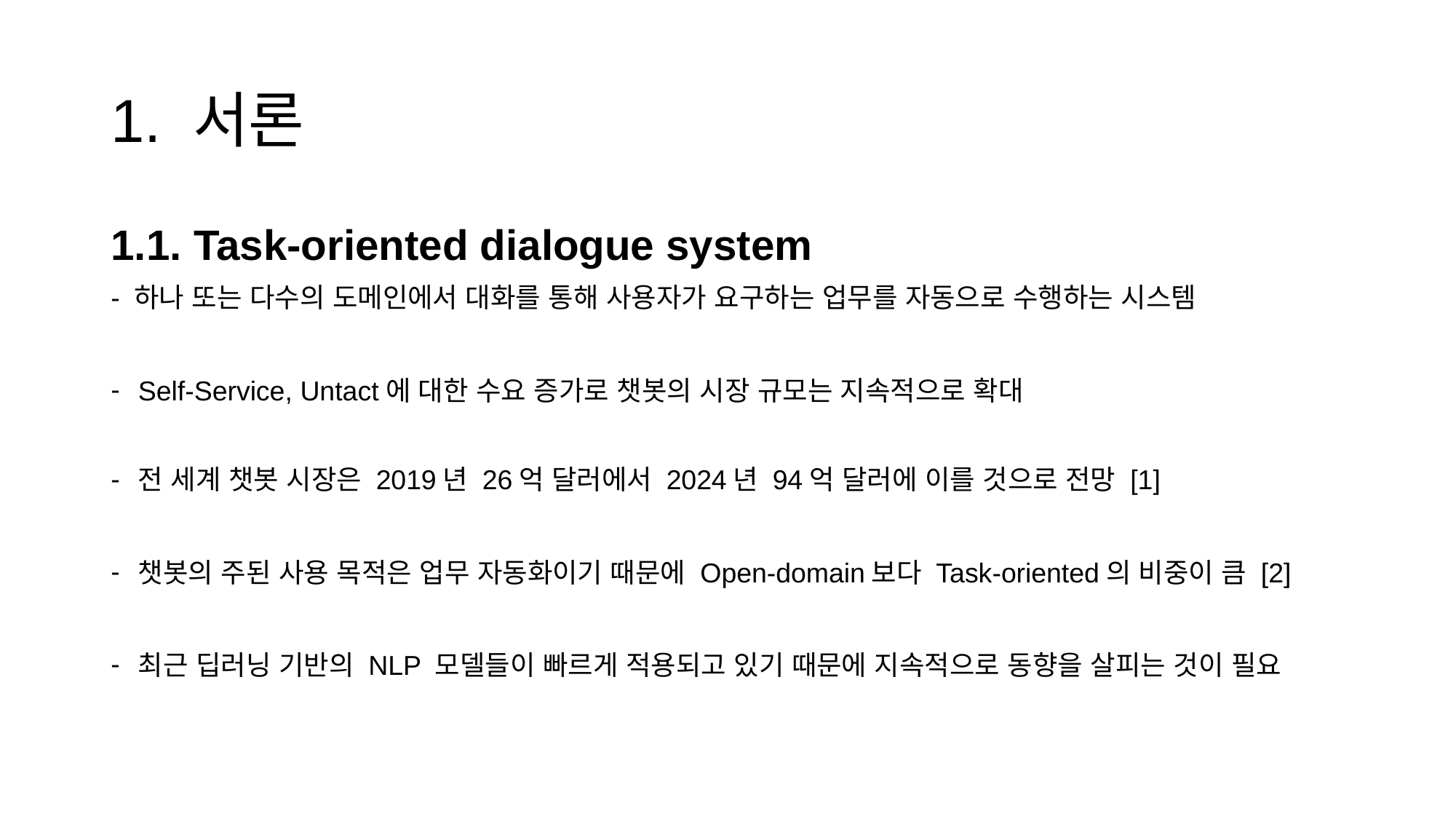

# 1. 서론
1.1. Task-oriented dialogue system
- 하나 또는 다수의 도메인에서 대화를 통해 사용자가 요구하는 업무를 자동으로 수행하는 시스템

Self-Service, Untact에 대한 수요 증가로 챗봇의 시장 규모는 지속적으로 확대

전 세계 챗봇 시장은 2019년 26억 달러에서 2024년 94억 달러에 이를 것으로 전망 [1]

챗봇의 주된 사용 목적은 업무 자동화이기 때문에 Open-domain보다 Task-oriented의 비중이 큼 [2]

최근 딥러닝 기반의 NLP 모델들이 빠르게 적용되고 있기 때문에 지속적으로 동향을 살피는 것이 필요